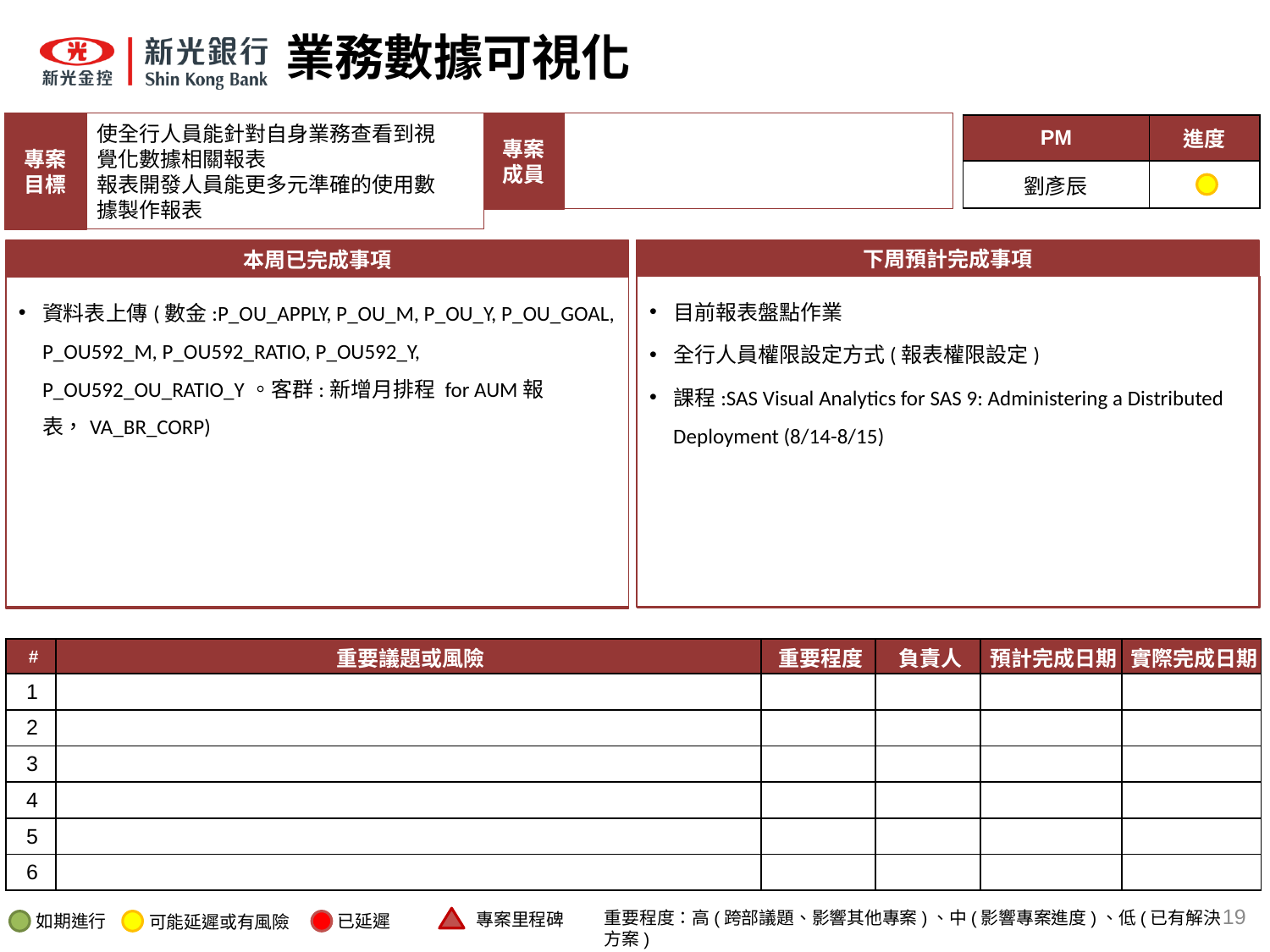

# 業務數據可視化
專案
成員

專案
目標

使全行人員能針對自身業務查看到視覺化數據相關報表
報表開發人員能更多元準確的使用數據製作報表
| PM | 進度 |
| --- | --- |
| 劉彥辰 |  |

本周已完成事項

下周預計完成事項

目前報表盤點作業
全行人員權限設定方式(報表權限設定)
課程:SAS Visual Analytics for SAS 9: Administering a Distributed Deployment (8/14-8/15)
資料表上傳(數金:P_OU_APPLY, P_OU_M, P_OU_Y, P_OU_GOAL, P_OU592_M, P_OU592_RATIO, P_OU592_Y, P_OU592_OU_RATIO_Y。客群:新增月排程 for AUM報表，VA_BR_CORP)

| # | 重要議題或風險 | 重要程度 | 負責人 | 預計完成日期 | 實際完成日期 |
| --- | --- | --- | --- | --- | --- |
| 1 |  |  |  |  |  |
| 2 |  |  |  |  |  |
| 3 |  |  |  |  |  |
| 4 |  |  |  |  |  |
| 5 |  |  |  |  |  |
| 6 |  |  |  |  |  |
19
重要程度：高(跨部議題、影響其他專案)、中(影響專案進度)、低(已有解決方案)
專案里程碑

如期進行

已延遲

可能延遲或有風險